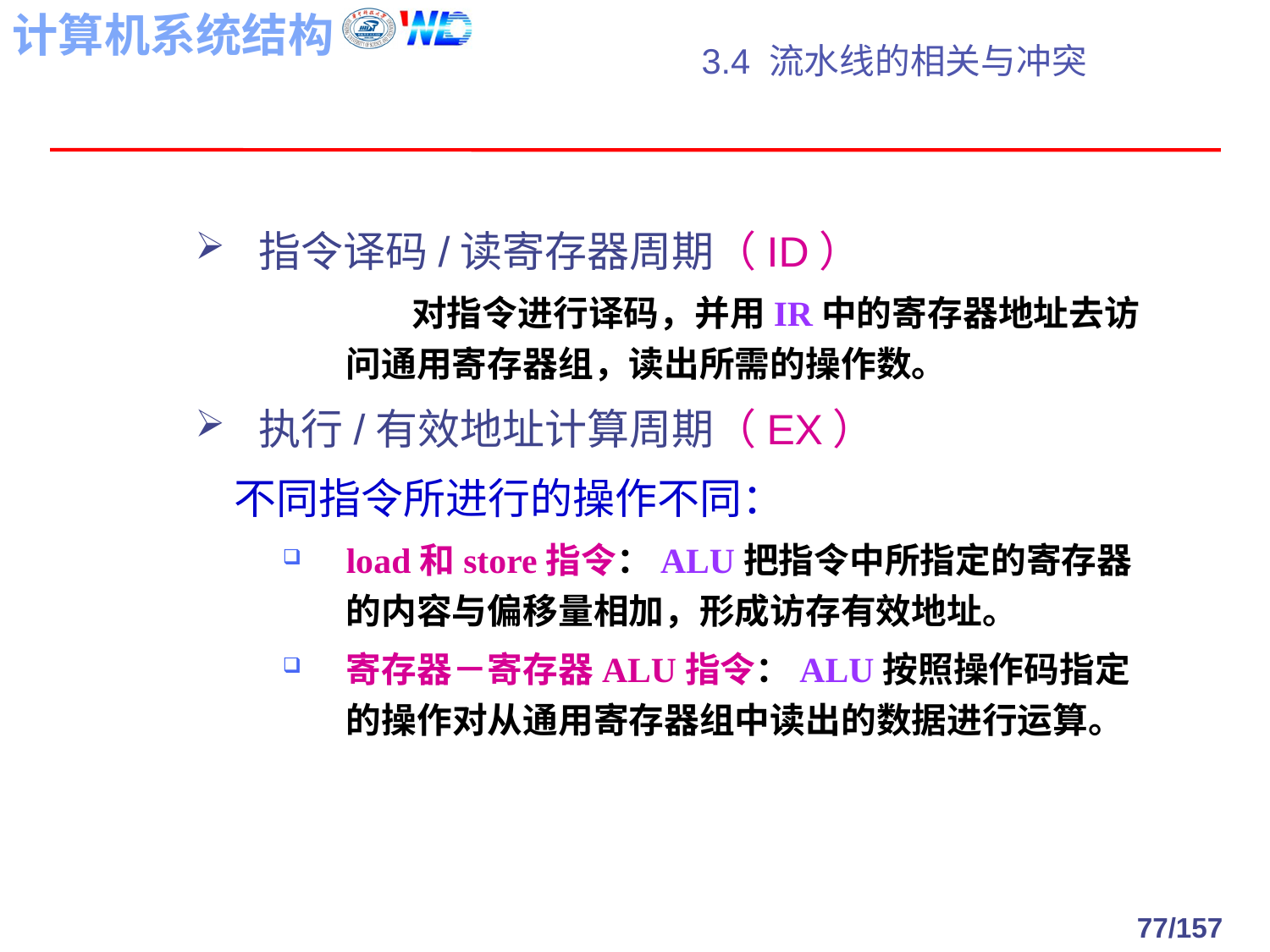

# 3.4 流水线的相关与冲突
指令译码/读寄存器周期（ID）
               对指令进行译码，并用IR中的寄存器地址去访问通用寄存器组，读出所需的操作数。
执行/有效地址计算周期（EX）
   不同指令所进行的操作不同：
load和store指令：ALU把指令中所指定的寄存器的内容与偏移量相加，形成访存有效地址。
寄存器－寄存器ALU指令：ALU按照操作码指定的操作对从通用寄存器组中读出的数据进行运算。